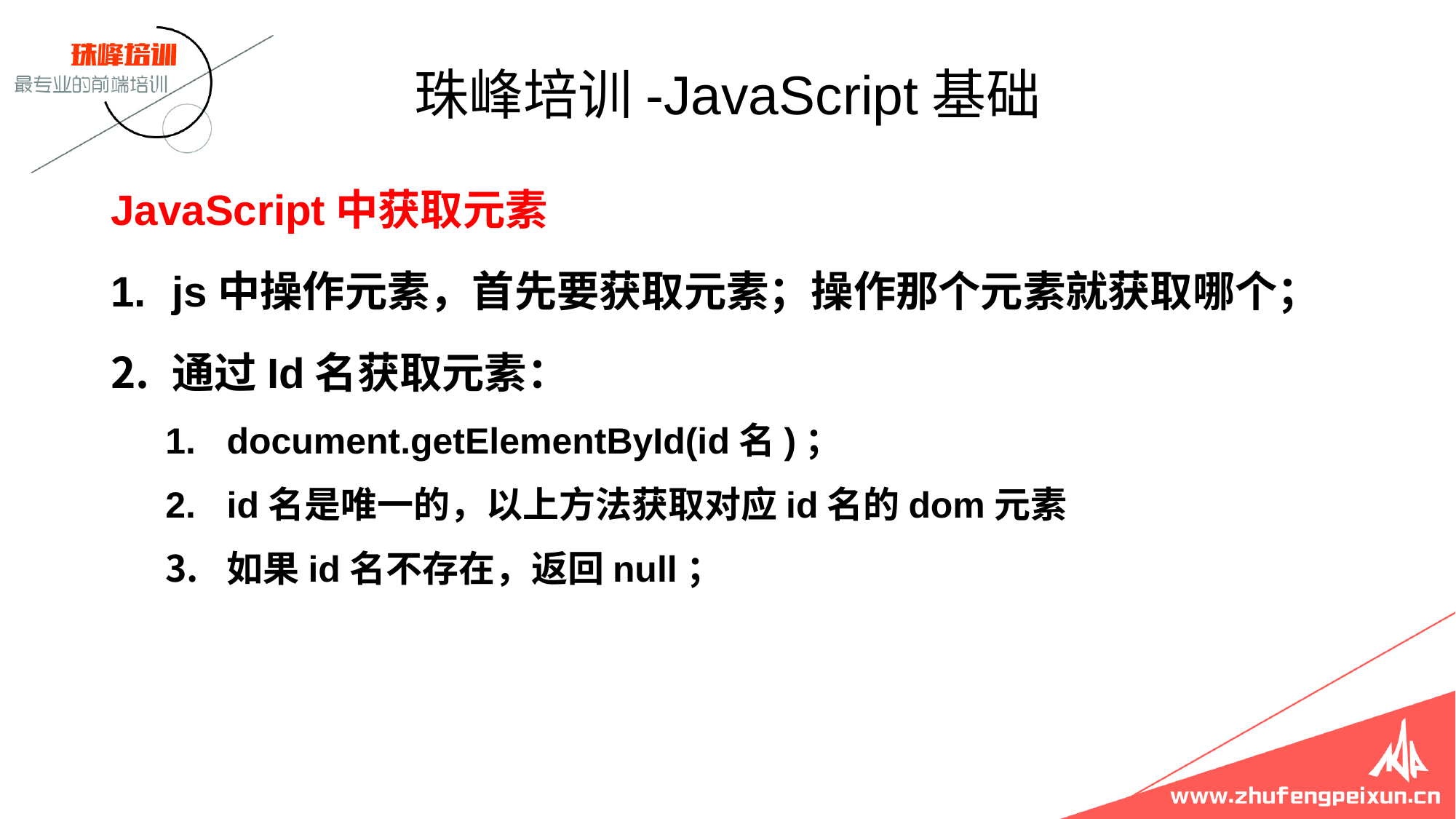

# 珠峰培训-JavaScript基础
JavaScript中获取元素
js中操作元素，首先要获取元素；操作那个元素就获取哪个；
通过Id名获取元素：
document.getElementById(id名)；
id名是唯一的，以上方法获取对应id名的dom元素
如果id名不存在，返回null；